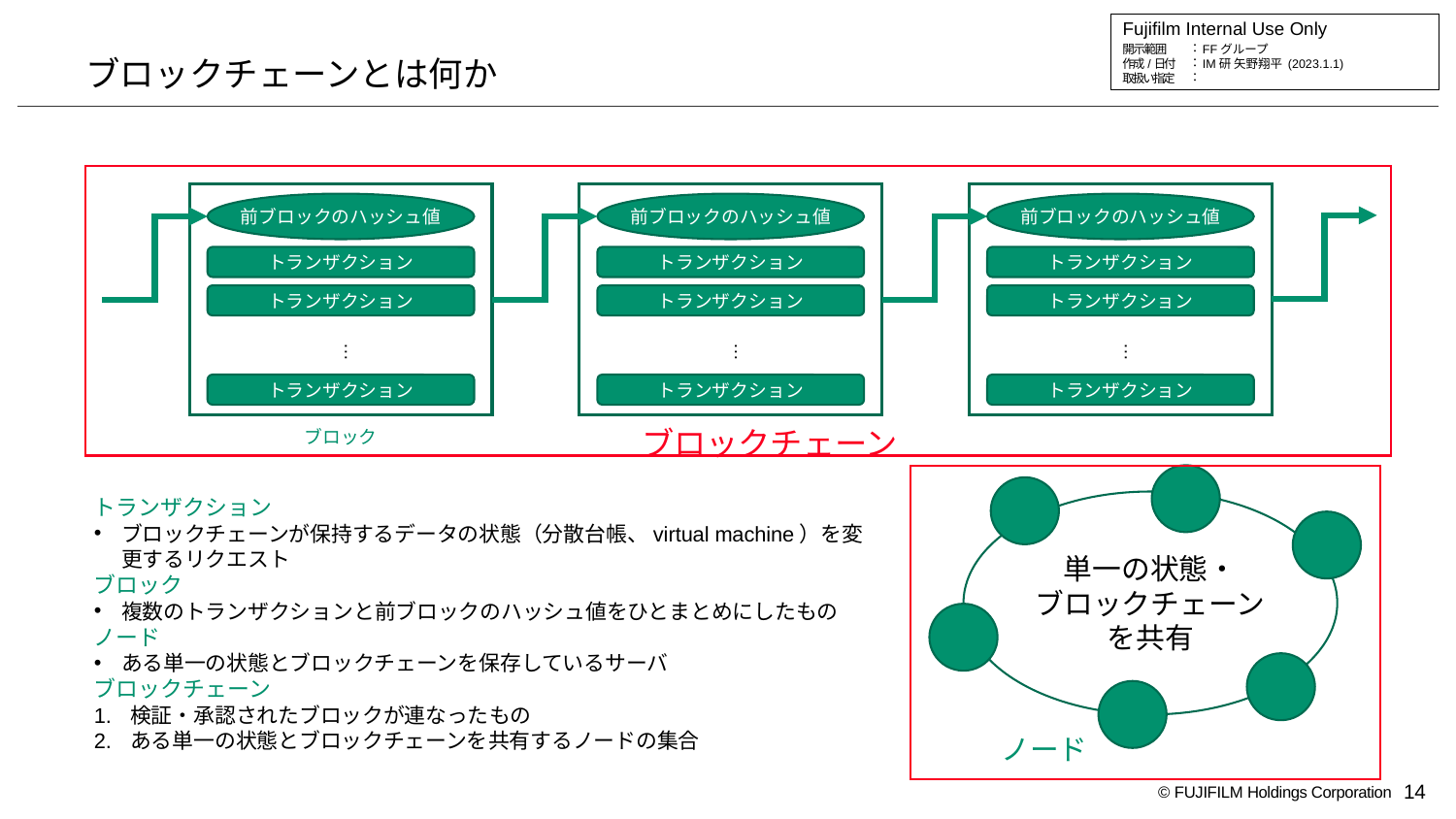

# ブロックチェーンとは何か

前ブロックのハッシュ値
前ブロックのハッシュ値
前ブロックのハッシュ値
トランザクション
トランザクション
トランザクション
トランザクション
トランザクション
トランザクション
…
…
…
トランザクション
トランザクション
トランザクション
ブロックチェーン
ブロック

トランザクション
ブロックチェーンが保持するデータの状態（分散台帳、virtual machine）を変更するリクエスト
ブロック
複数のトランザクションと前ブロックのハッシュ値をひとまとめにしたもの
ノード
ある単一の状態とブロックチェーンを保存しているサーバ
ブロックチェーン
検証・承認されたブロックが連なったもの
ある単一の状態とブロックチェーンを共有するノードの集合
単一の状態・
ブロックチェーン
を共有

ノード
14